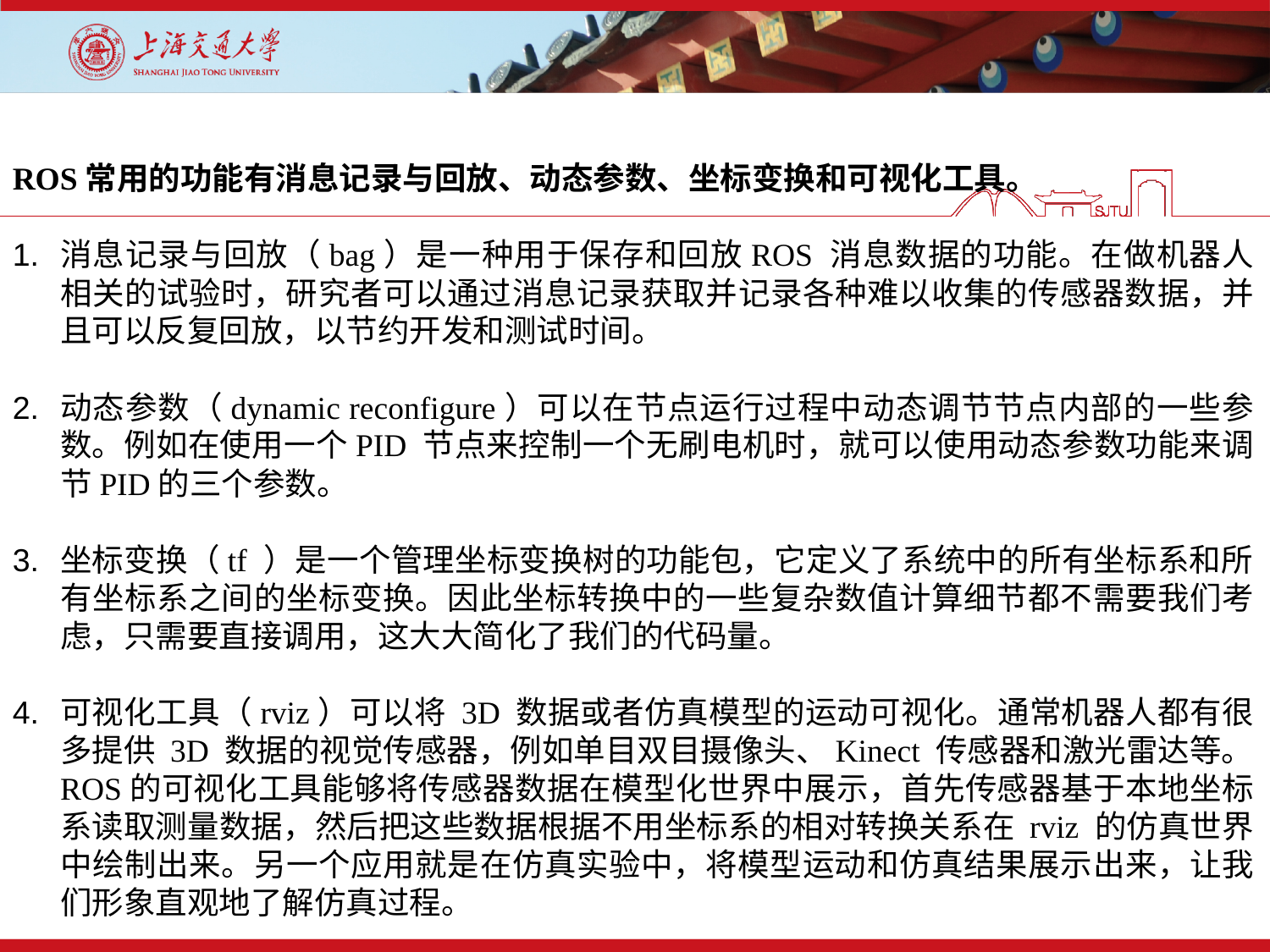

ROS常用的功能有消息记录与回放、动态参数、坐标变换和可视化工具。

消息记录与回放（bag）是一种用于保存和回放ROS 消息数据的功能。在做机器人相关的试验时，研究者可以通过消息记录获取并记录各种难以收集的传感器数据，并且可以反复回放，以节约开发和测试时间。

动态参数（dynamic reconfigure）可以在节点运行过程中动态调节节点内部的一些参数。例如在使用一个PID 节点来控制一个无刷电机时，就可以使用动态参数功能来调节PID的三个参数。

坐标变换（tf ）是一个管理坐标变换树的功能包，它定义了系统中的所有坐标系和所有坐标系之间的坐标变换。因此坐标转换中的一些复杂数值计算细节都不需要我们考虑，只需要直接调用，这大大简化了我们的代码量。

可视化工具（rviz）可以将 3D 数据或者仿真模型的运动可视化。通常机器人都有很多提供 3D 数据的视觉传感器，例如单目双目摄像头、Kinect 传感器和激光雷达等。ROS的可视化工具能够将传感器数据在模型化世界中展示，首先传感器基于本地坐标系读取测量数据，然后把这些数据根据不用坐标系的相对转换关系在 rviz 的仿真世界中绘制出来。另一个应用就是在仿真实验中，将模型运动和仿真结果展示出来，让我们形象直观地了解仿真过程。